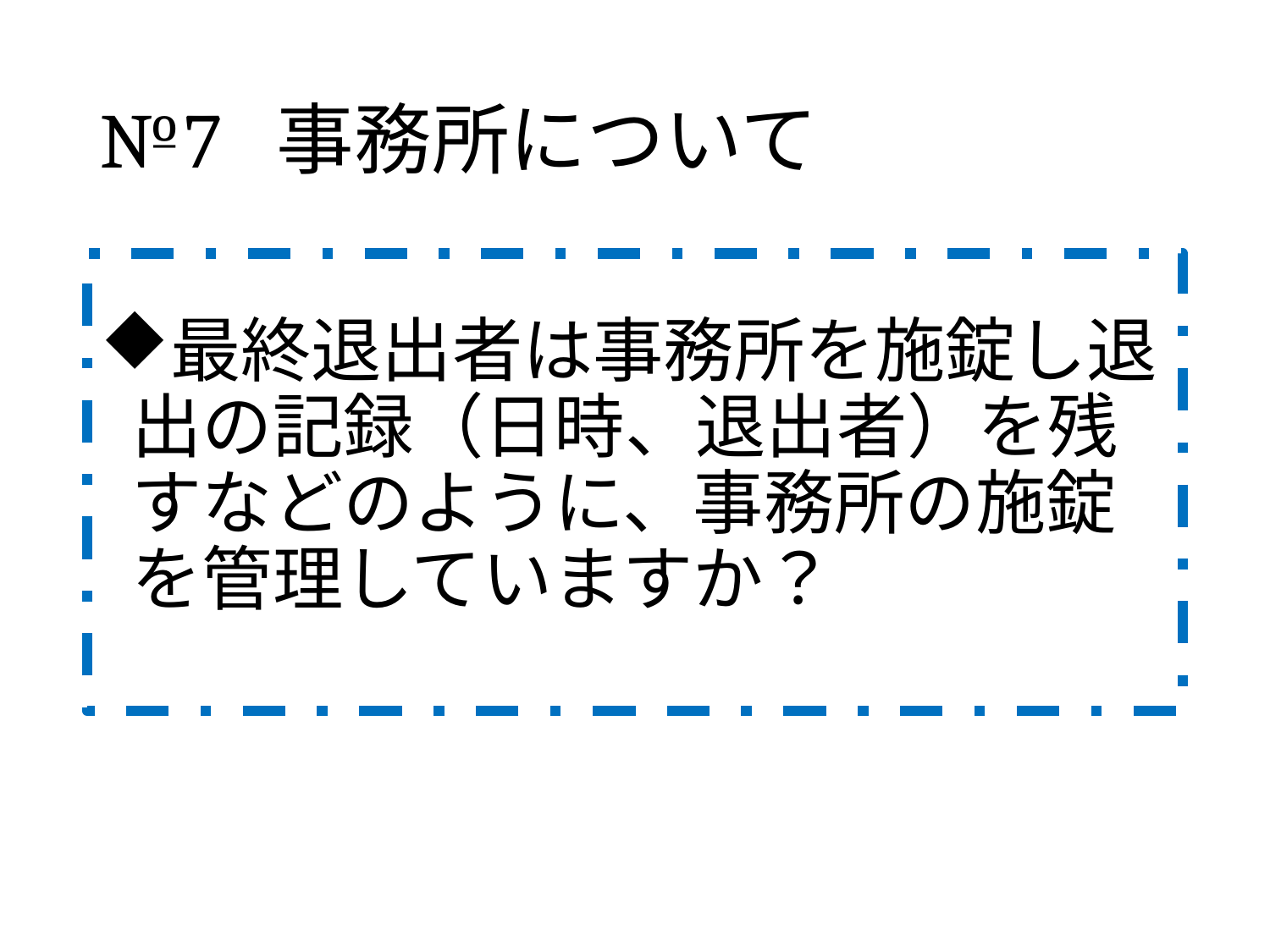

# №7  事務所について

最終退出者は事務所を施錠し退出の記録（日時、退出者）を残すなどのように、事務所の施錠を管理していますか？